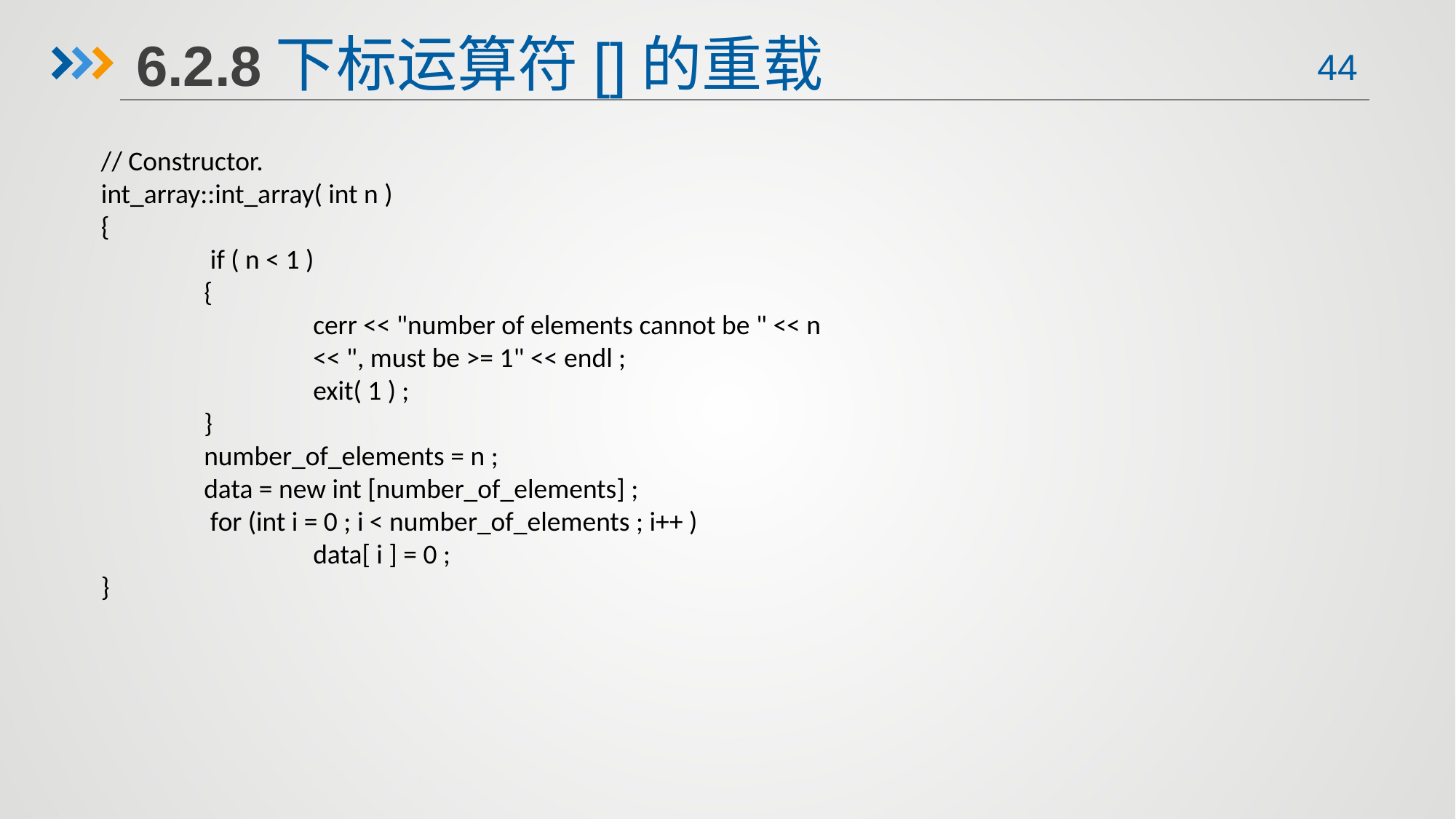

6.2.8下标运算符[]的重载
 // Constructor.
 int_array::int_array( int n )
 {
  	 if ( n < 1 )
   	{
    	 	cerr << "number of elements cannot be " << n
            		<< ", must be >= 1" << endl ;
     		exit( 1 ) ;
   	}
   	number_of_elements = n ;
   	data = new int [number_of_elements] ;
  	 for (int i = 0 ; i < number_of_elements ; i++ )
     		data[ i ] = 0 ;
 }